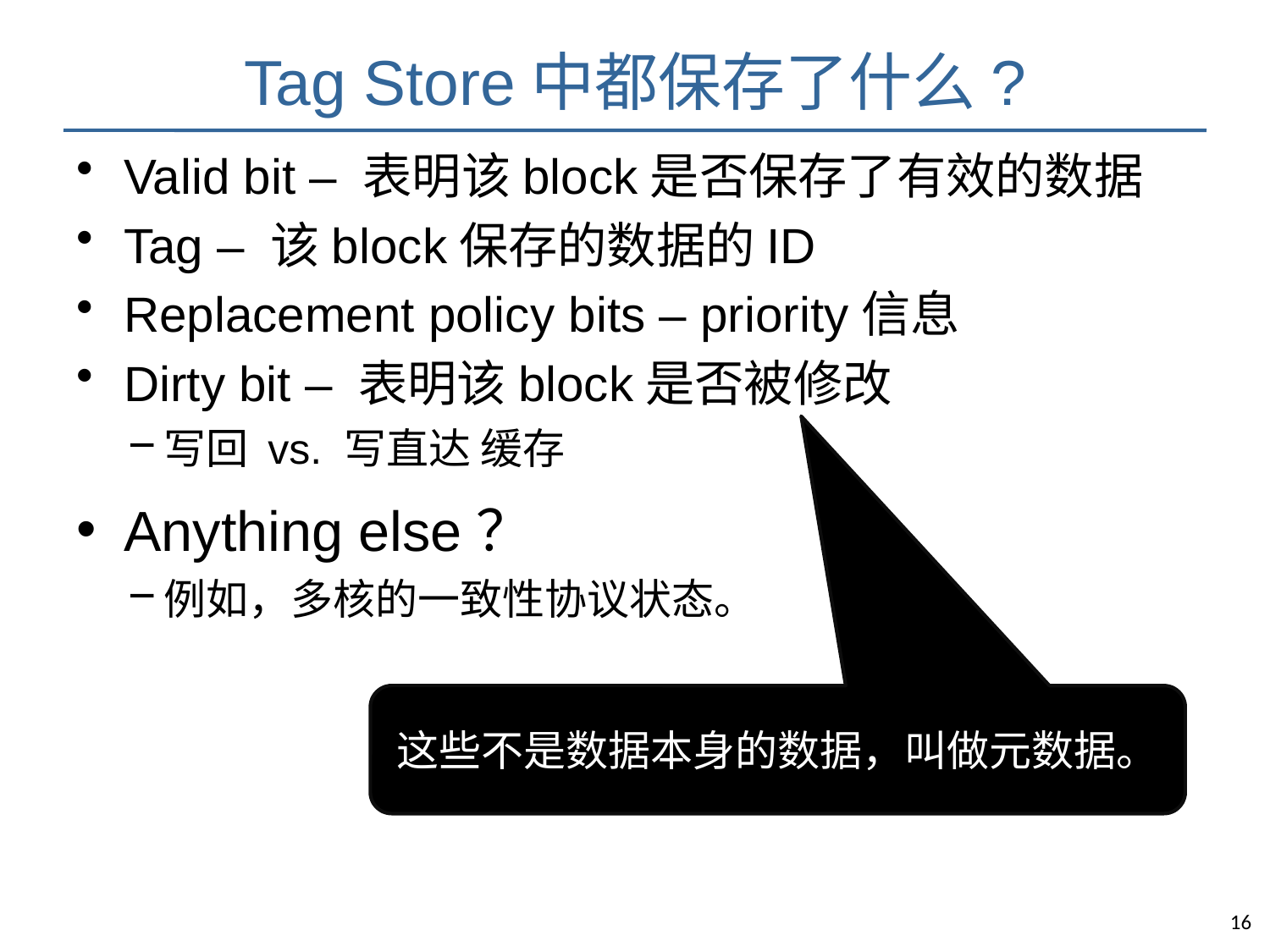

# Tag Store中都保存了什么?
Valid bit – 表明该block是否保存了有效的数据
Tag – 该block保存的数据的ID
Replacement policy bits – priority信息
Dirty bit – 表明该block是否被修改
写回 vs. 写直达 缓存
Anything else？
例如，多核的一致性协议状态。

这些不是数据本身的数据，叫做元数据。
16